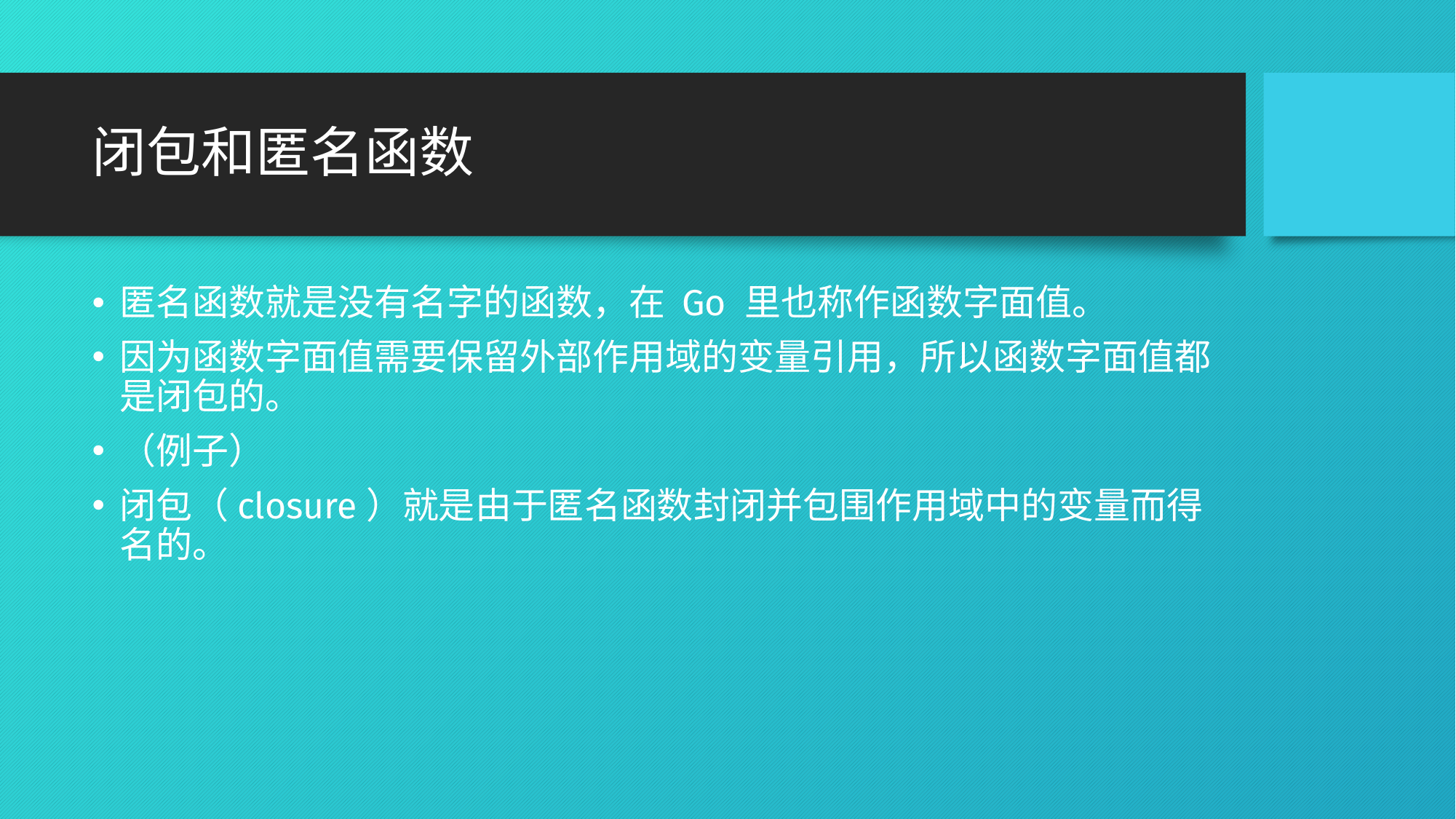

# 闭包和匿名函数
匿名函数就是没有名字的函数，在 Go 里也称作函数字面值。
因为函数字面值需要保留外部作用域的变量引用，所以函数字面值都是闭包的。
（例子）
闭包（closure）就是由于匿名函数封闭并包围作用域中的变量而得名的。